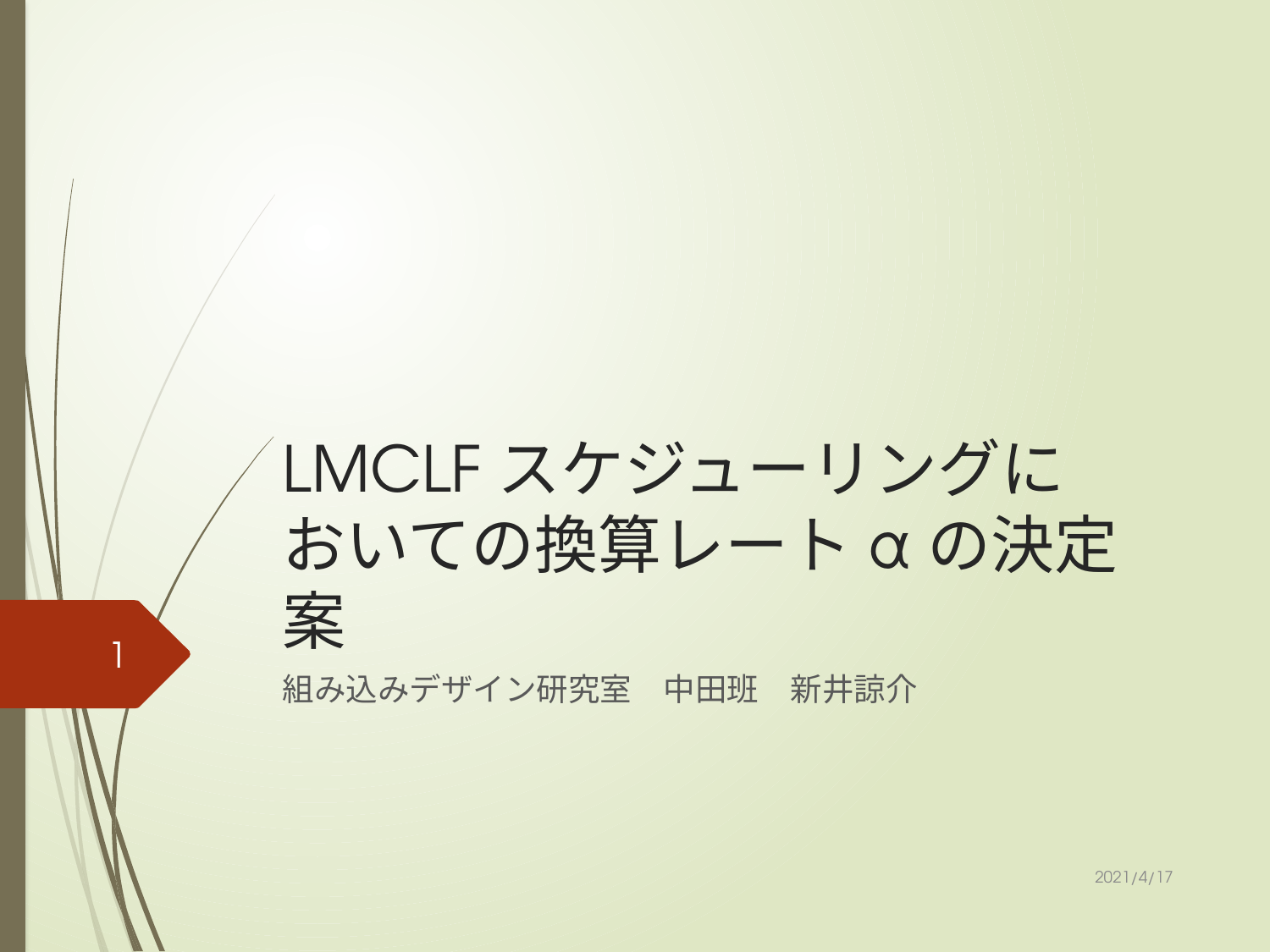

# LMCLFスケジューリングに おいての換算レートαの決定案
1
組み込みデザイン研究室　中田班　新井諒介
2021/4/17